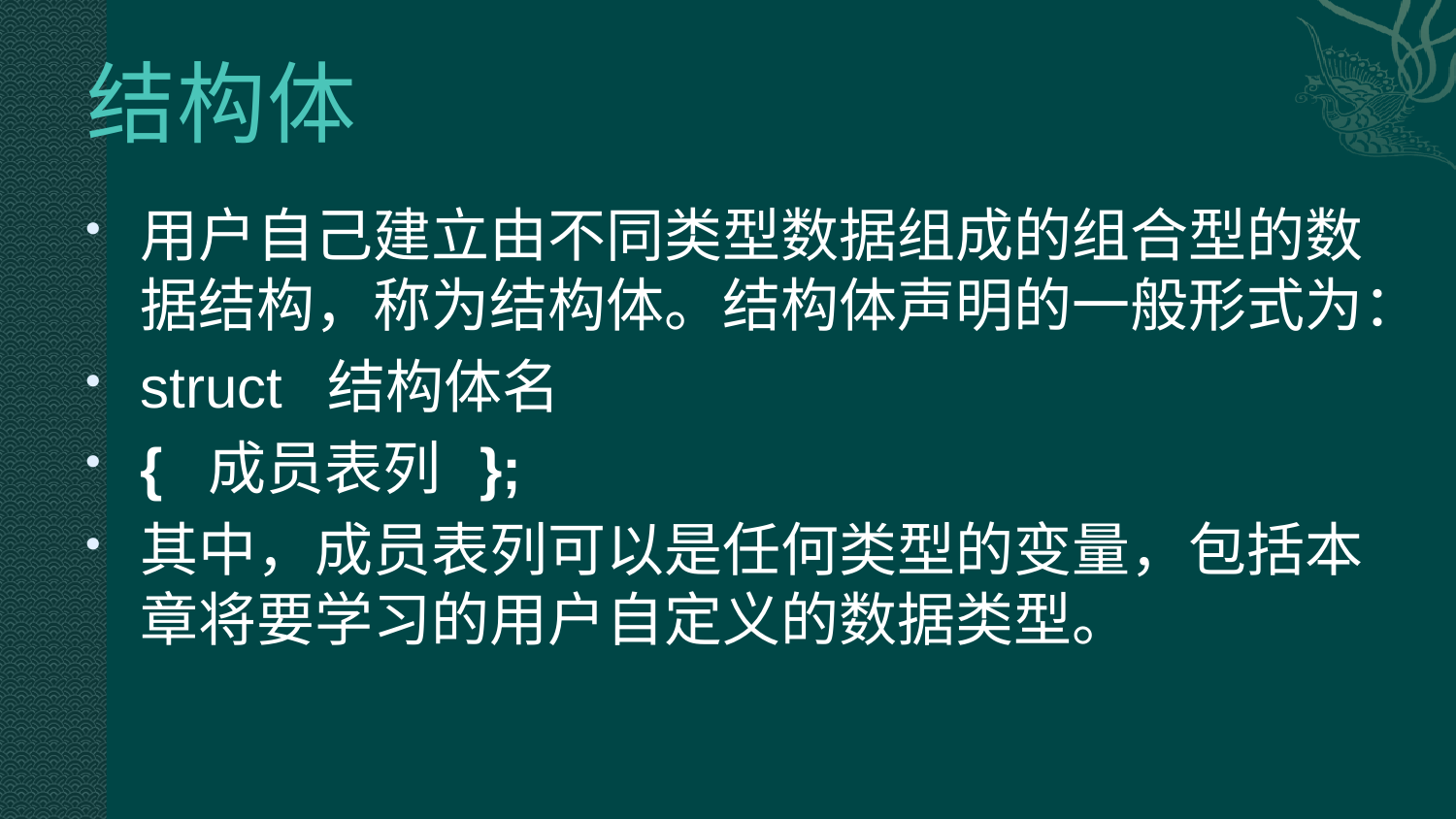

# 结构体
用户自己建立由不同类型数据组成的组合型的数据结构，称为结构体。结构体声明的一般形式为：
struct  结构体名
{  成员表列  };
其中，成员表列可以是任何类型的变量，包括本章将要学习的用户自定义的数据类型。